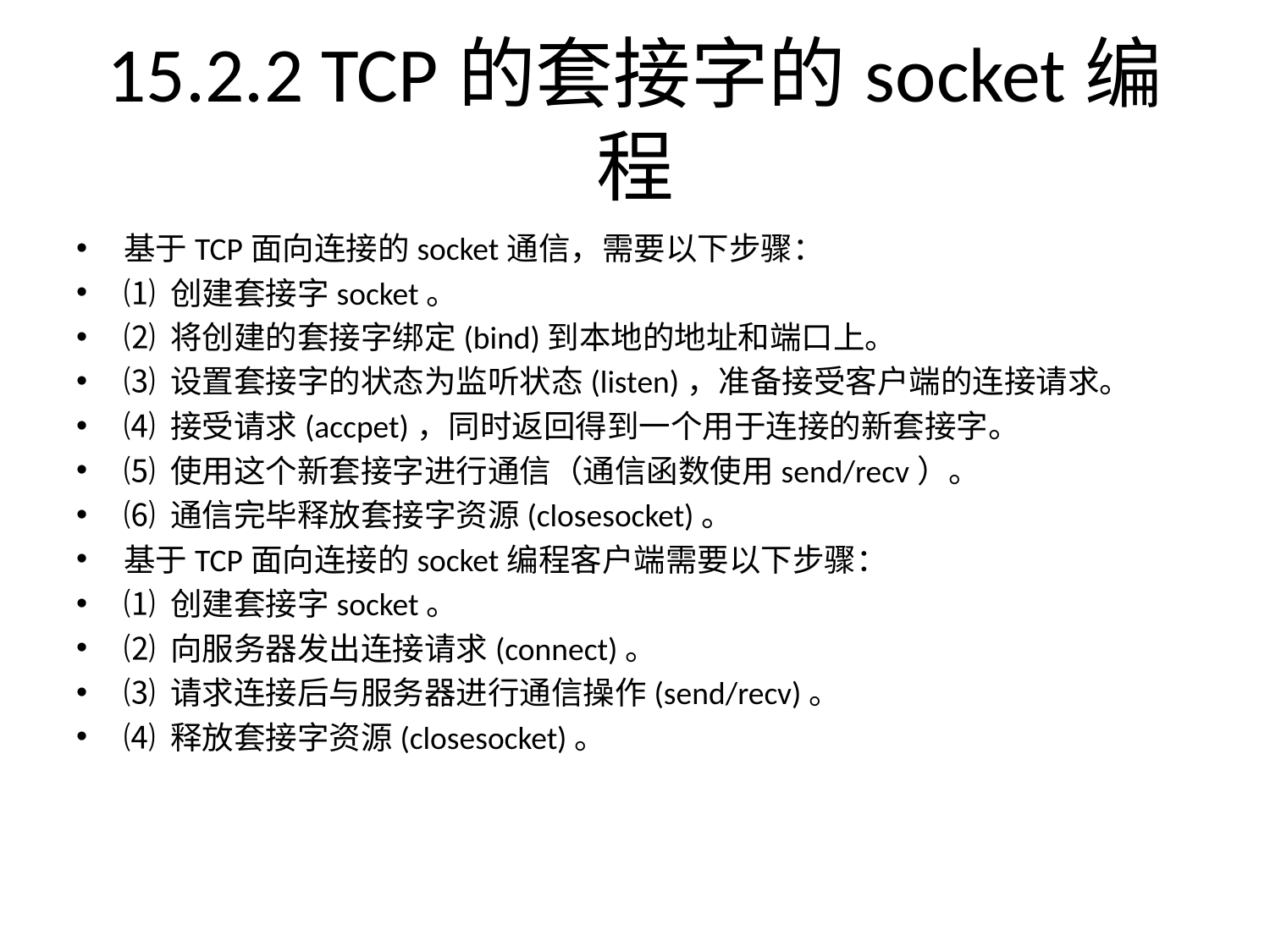

# 15.2.2 TCP的套接字的socket编程
基于TCP面向连接的socket通信，需要以下步骤：
⑴ 创建套接字socket。
⑵ 将创建的套接字绑定(bind)到本地的地址和端口上。
⑶ 设置套接字的状态为监听状态(listen)，准备接受客户端的连接请求。
⑷ 接受请求(accpet)，同时返回得到一个用于连接的新套接字。
⑸ 使用这个新套接字进行通信（通信函数使用send/recv）。
⑹ 通信完毕释放套接字资源(closesocket)。
基于TCP面向连接的socket编程客户端需要以下步骤：
⑴ 创建套接字socket。
⑵ 向服务器发出连接请求(connect)。
⑶ 请求连接后与服务器进行通信操作(send/recv)。
⑷ 释放套接字资源(closesocket)。